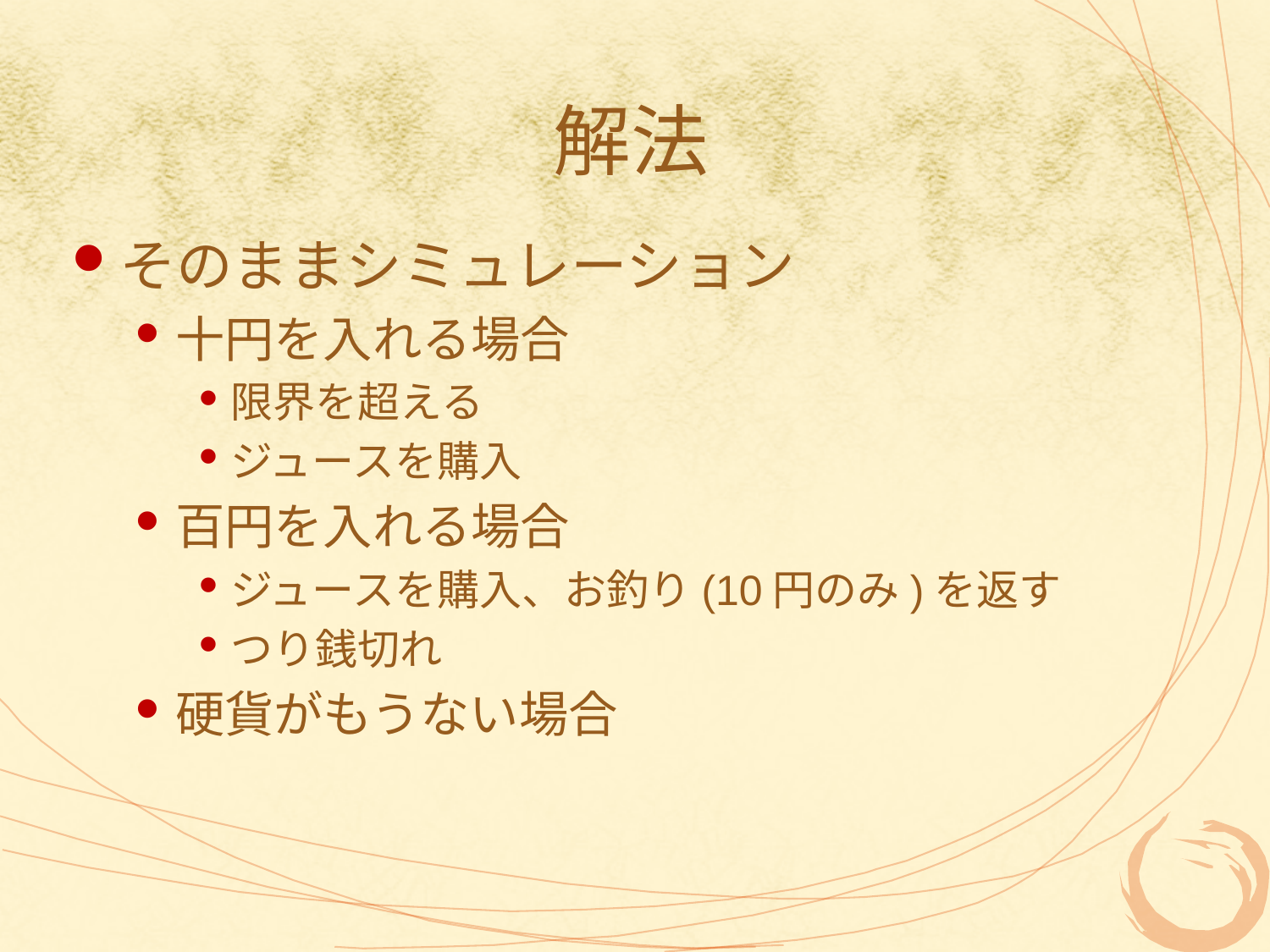

# 解法
そのままシミュレーション
十円を入れる場合
限界を超える
ジュースを購入
百円を入れる場合
ジュースを購入、お釣り(10円のみ)を返す
つり銭切れ
硬貨がもうない場合